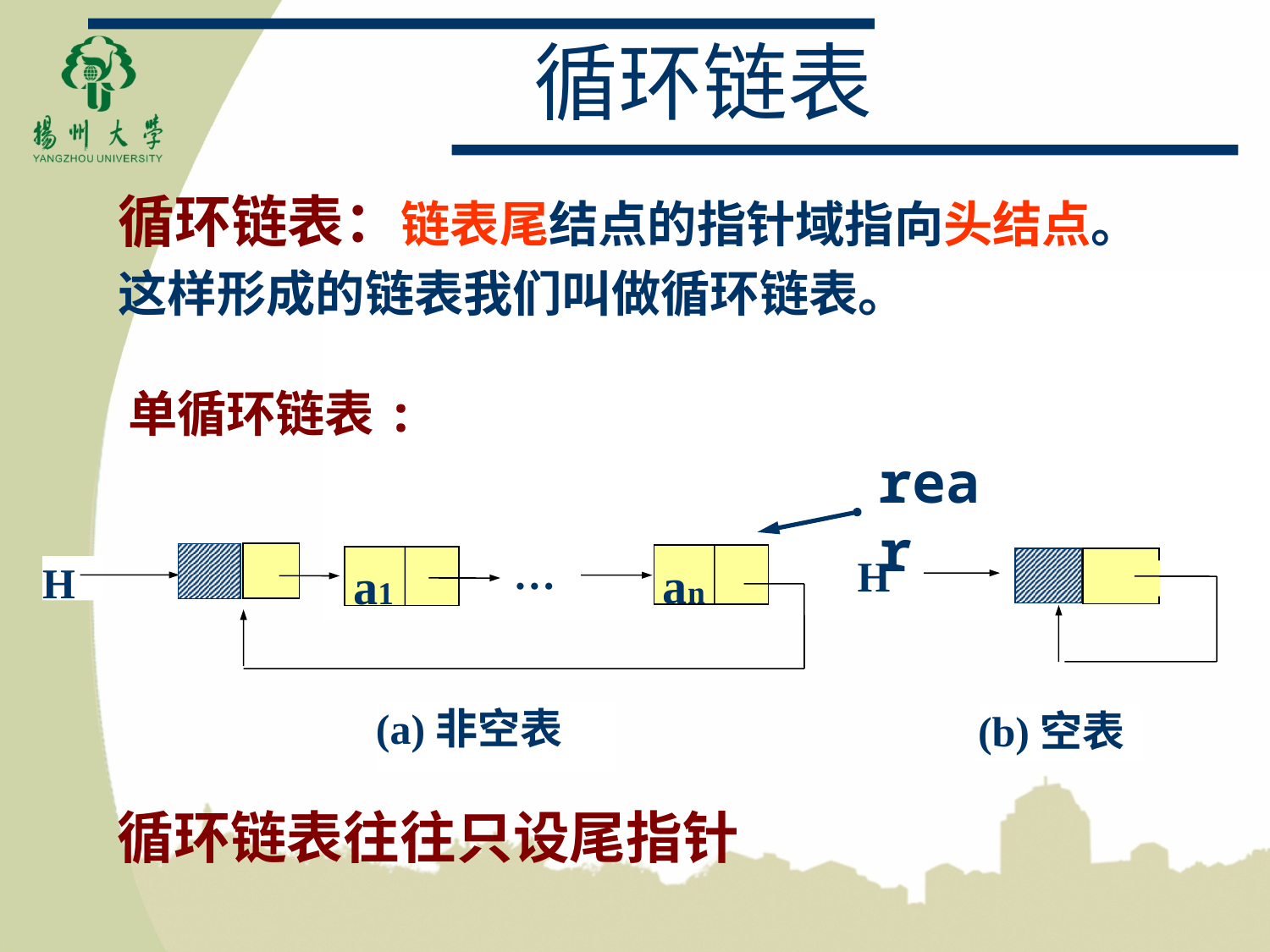

# 循环链表
循环链表：链表尾结点的指针域指向头结点。这样形成的链表我们叫做循环链表。
单循环链表:
rear

an

a1

…
H

(a)非空表

H

(b)空表
循环链表往往只设尾指针